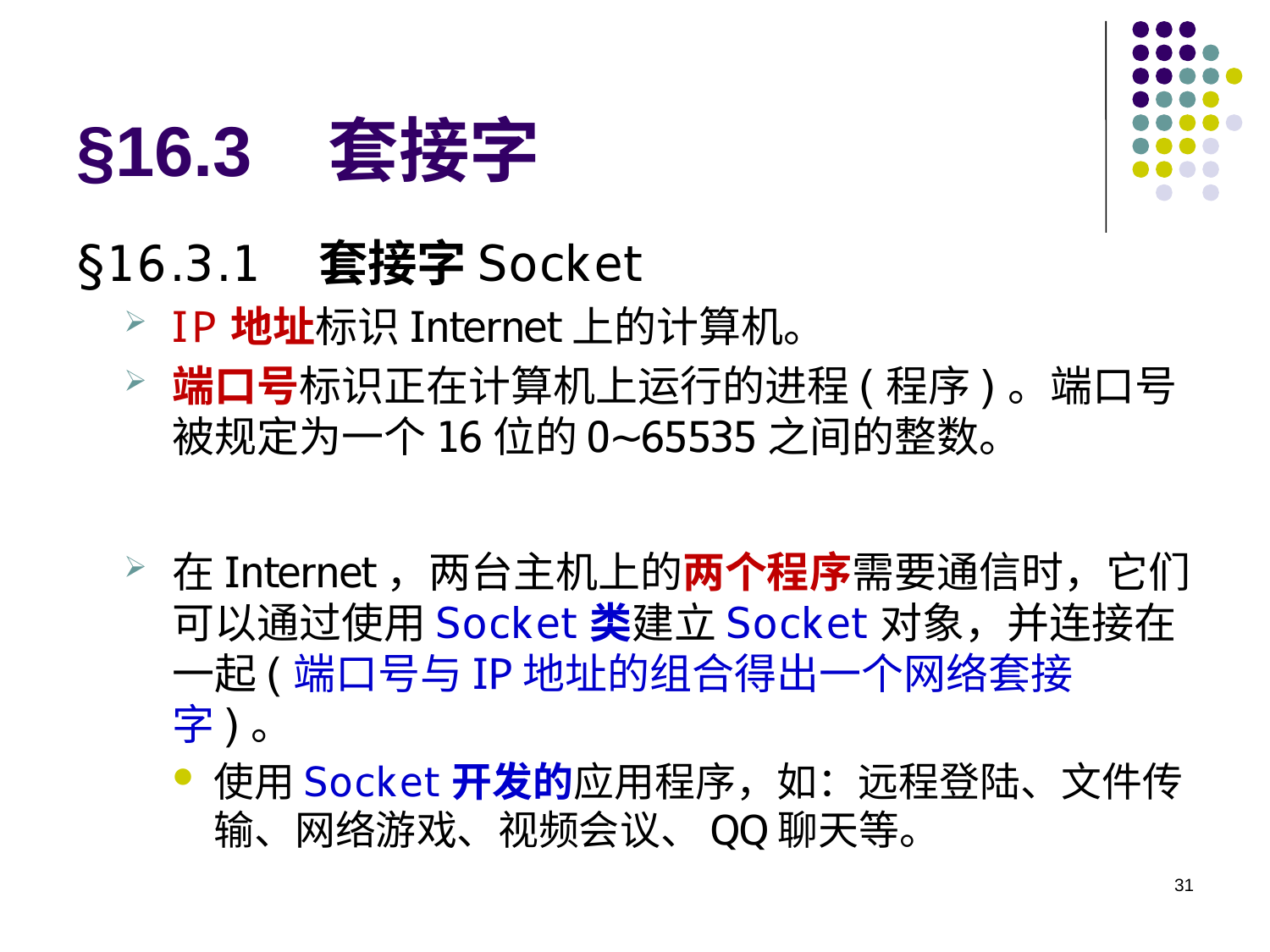

# §16.3   套接字
§16.3.1   套接字Socket
IP地址标识Internet上的计算机。
端口号标识正在计算机上运行的进程(程序)。端口号被规定为一个16位的0~65535之间的整数。

在Internet，两台主机上的两个程序需要通信时，它们可以通过使用Socket类建立Socket对象，并连接在一起(端口号与IP地址的组合得出一个网络套接字)。
使用Socket开发的应用程序，如：远程登陆、文件传输、网络游戏、视频会议、QQ聊天等。
31